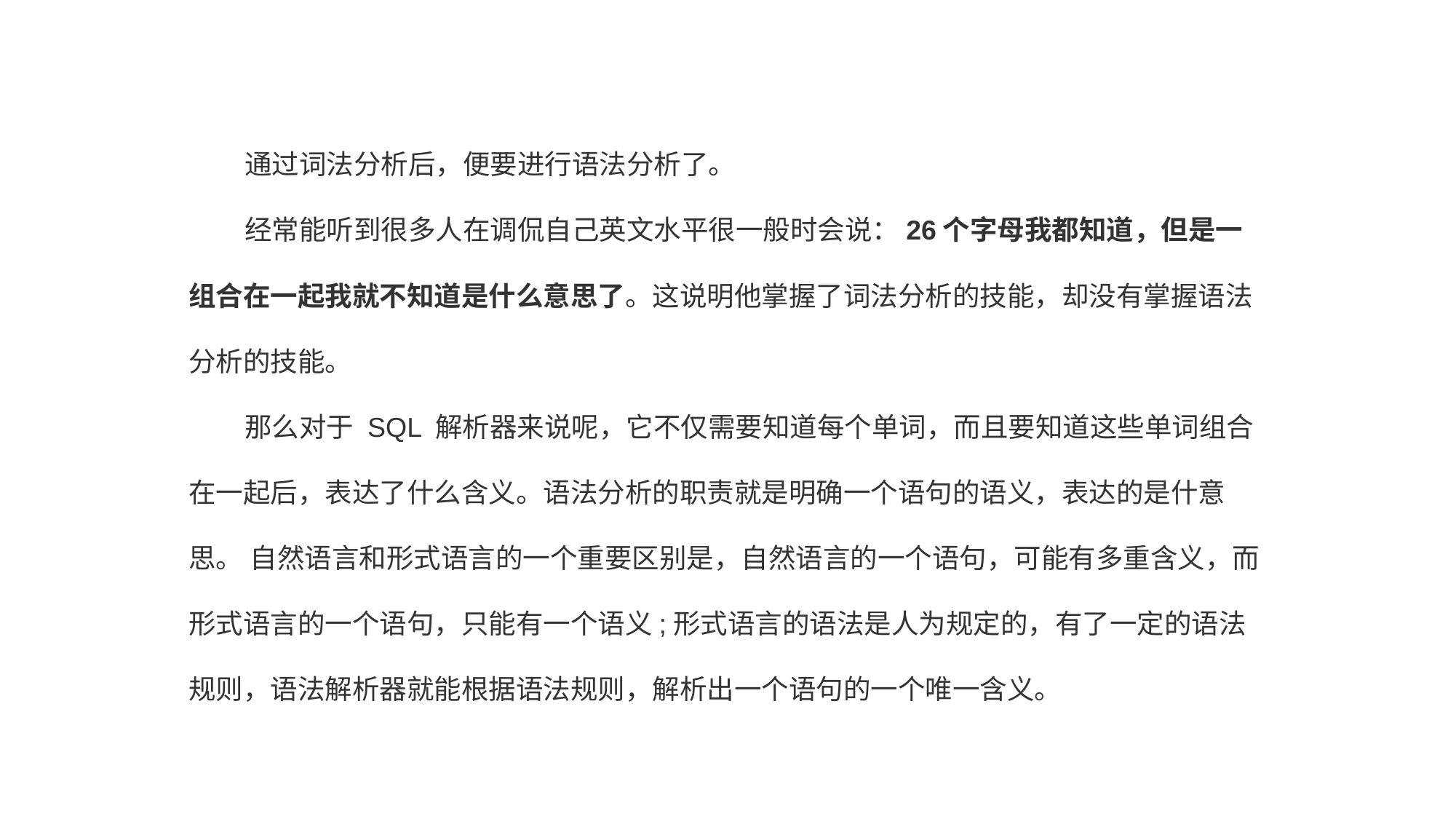

通过词法分析后，便要进行语法分析了。
       经常能听到很多人在调侃自己英文水平很一般时会说：26个字母我都知道，但是一组合在一起我就不知道是什么意思了。这说明他掌握了词法分析的技能，却没有掌握语法分析的技能。
       那么对于 SQL 解析器来说呢，它不仅需要知道每个单词，而且要知道这些单词组合在一起后，表达了什么含义。语法分析的职责就是明确一个语句的语义，表达的是什意思。 自然语言和形式语言的一个重要区别是，自然语言的一个语句，可能有多重含义，而形式语言的一个语句，只能有一个语义;形式语言的语法是人为规定的，有了一定的语法规则，语法解析器就能根据语法规则，解析出一个语句的一个唯一含义。